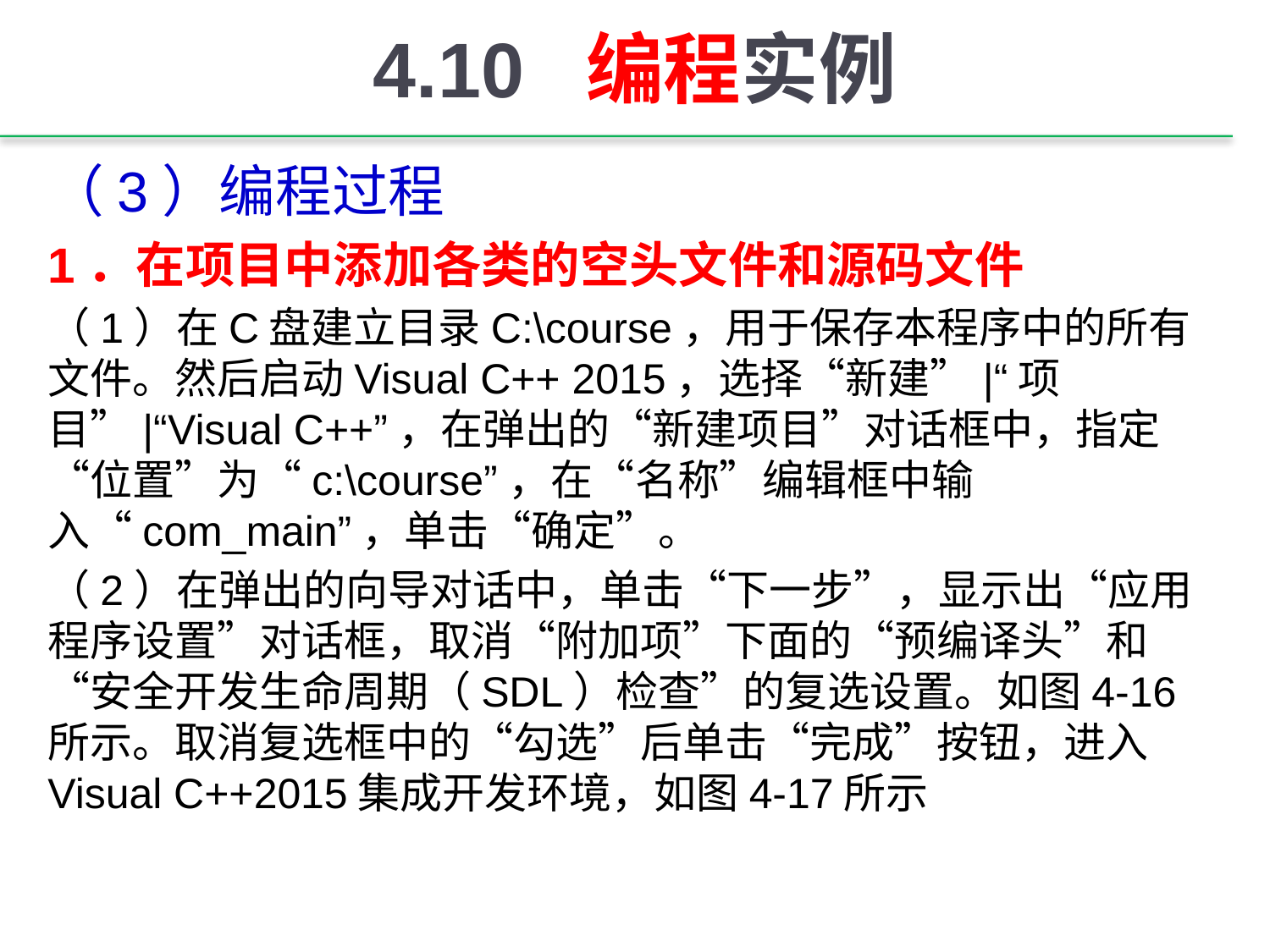

# 4.10  编程实例
（3）编程过程
1．在项目中添加各类的空头文件和源码文件
（1）在C盘建立目录C:\course，用于保存本程序中的所有文件。然后启动Visual C++ 2015，选择“新建”|“项目”|“Visual C++”，在弹出的“新建项目”对话框中，指定“位置”为“c:\course”，在“名称”编辑框中输入“com_main”，单击“确定”。
（2）在弹出的向导对话中，单击“下一步”，显示出“应用程序设置”对话框，取消“附加项”下面的“预编译头”和“安全开发生命周期（SDL）检查”的复选设置。如图4-16所示。取消复选框中的“勾选”后单击“完成”按钮，进入Visual C++2015集成开发环境，如图4-17所示